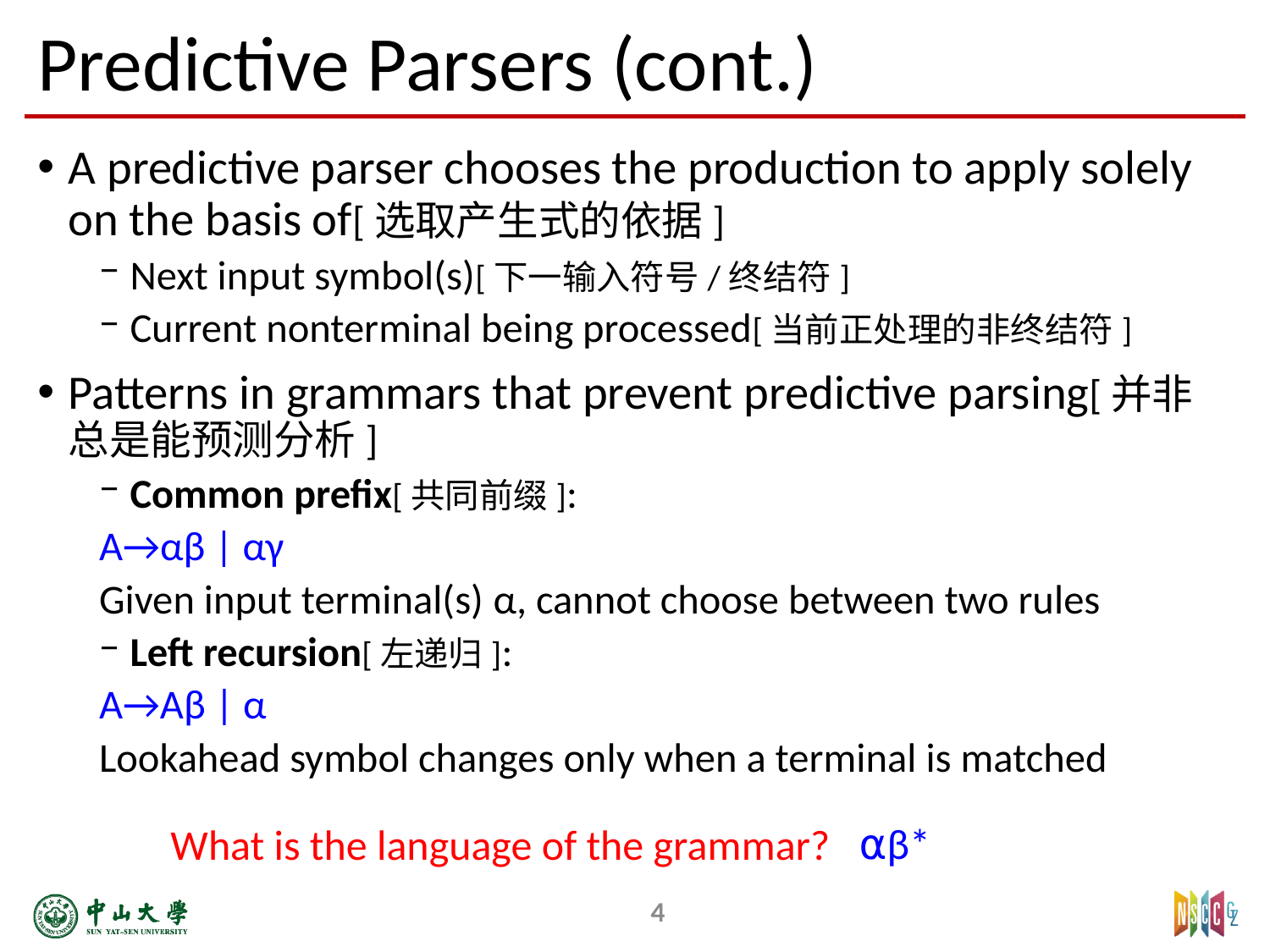

# Predictive Parsers (cont.)
A predictive parser chooses the production to apply solely on the basis of[选取产生式的依据]
Next input symbol(s)[下一输入符号/终结符]
Current nonterminal being processed[当前正处理的非终结符]
Patterns in grammars that prevent predictive parsing[并非总是能预测分析]
Common prefix[共同前缀]:
	A→αβ | αγ
	Given input terminal(s) α, cannot choose between two rules ­
Left recursion[左递归]:
	A→Aβ | α
	Lookahead symbol changes only when a terminal is matched
⍺β*
What is the language of the grammar?
4